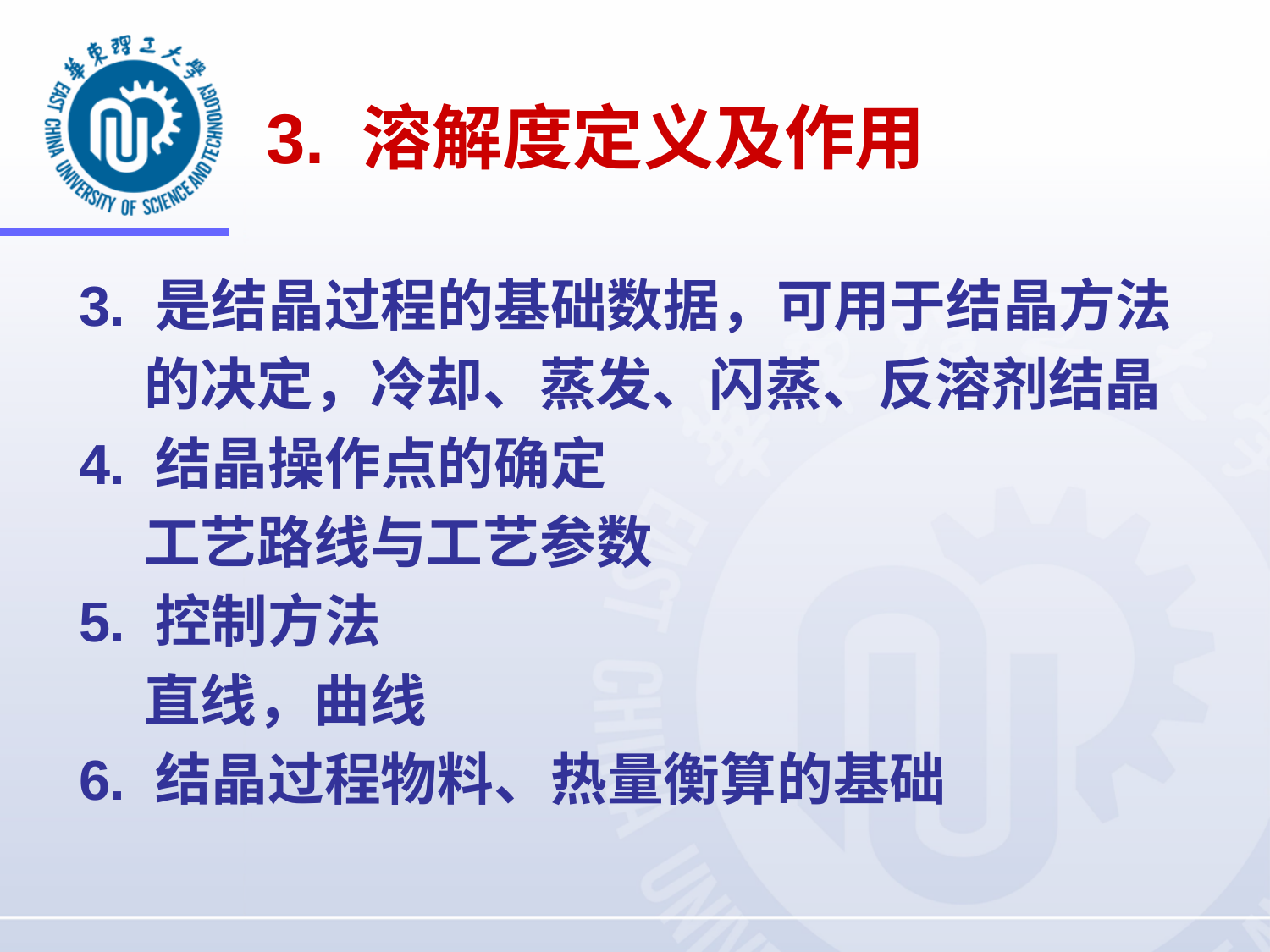

# 3. 溶解度定义及作用
3. 是结晶过程的基础数据，可用于结晶方法
    的决定，冷却、蒸发、闪蒸、反溶剂结晶
4. 结晶操作点的确定
    工艺路线与工艺参数
5. 控制方法
    直线，曲线
6. 结晶过程物料、热量衡算的基础